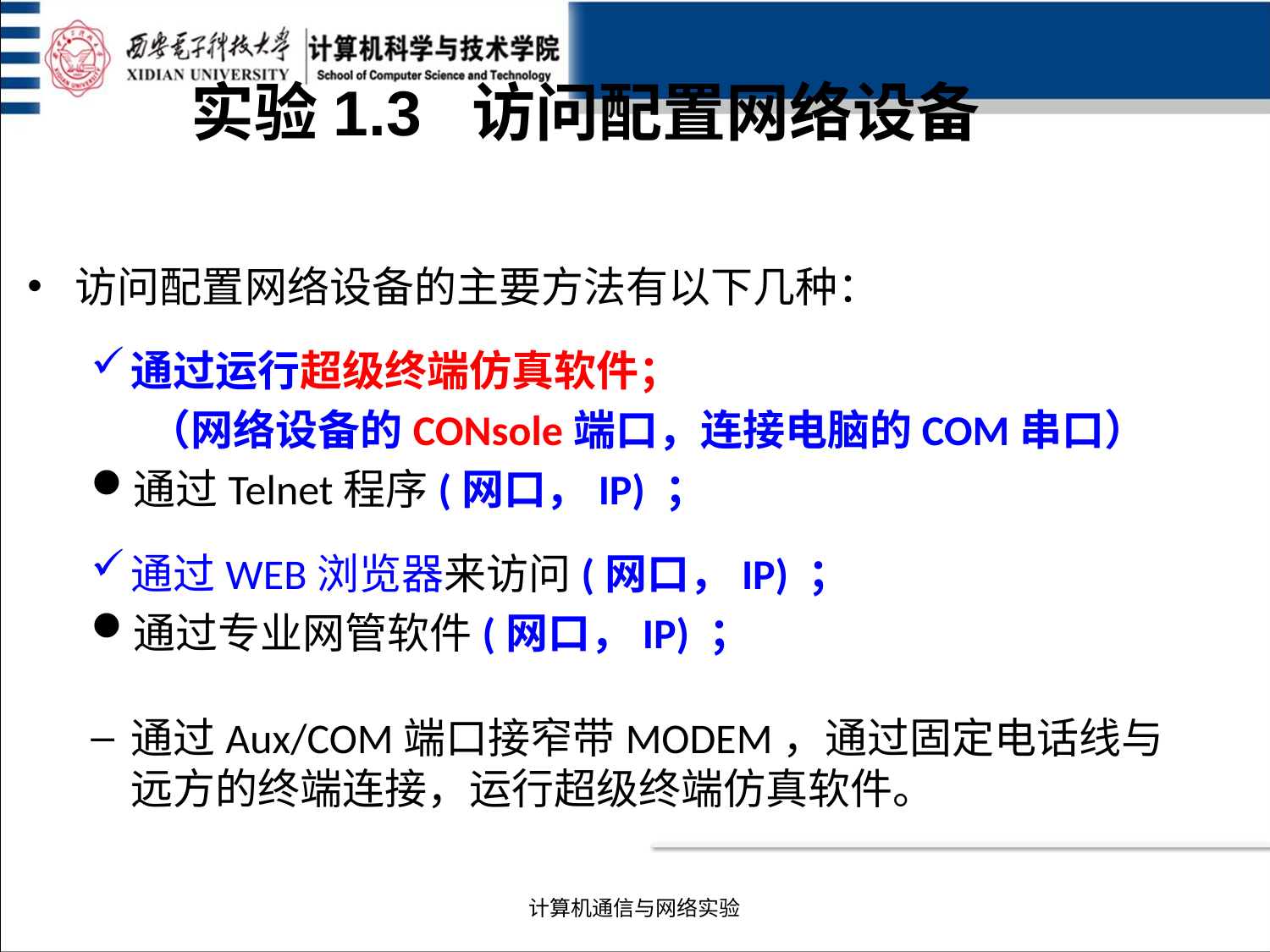

实验1.3  访问配置网络设备
访问配置网络设备的主要方法有以下几种：

通过运行超级终端仿真软件；
     （网络设备的CONsole端口，连接电脑的COM串口）
通过Telnet程序(网口，IP) ；

通过WEB浏览器来访问(网口，IP) ；
通过专业网管软件(网口，IP) ；

通过Aux/COM端口接窄带MODEM，通过固定电话线与远方的终端连接，运行超级终端仿真软件。
计算机通信与网络实验